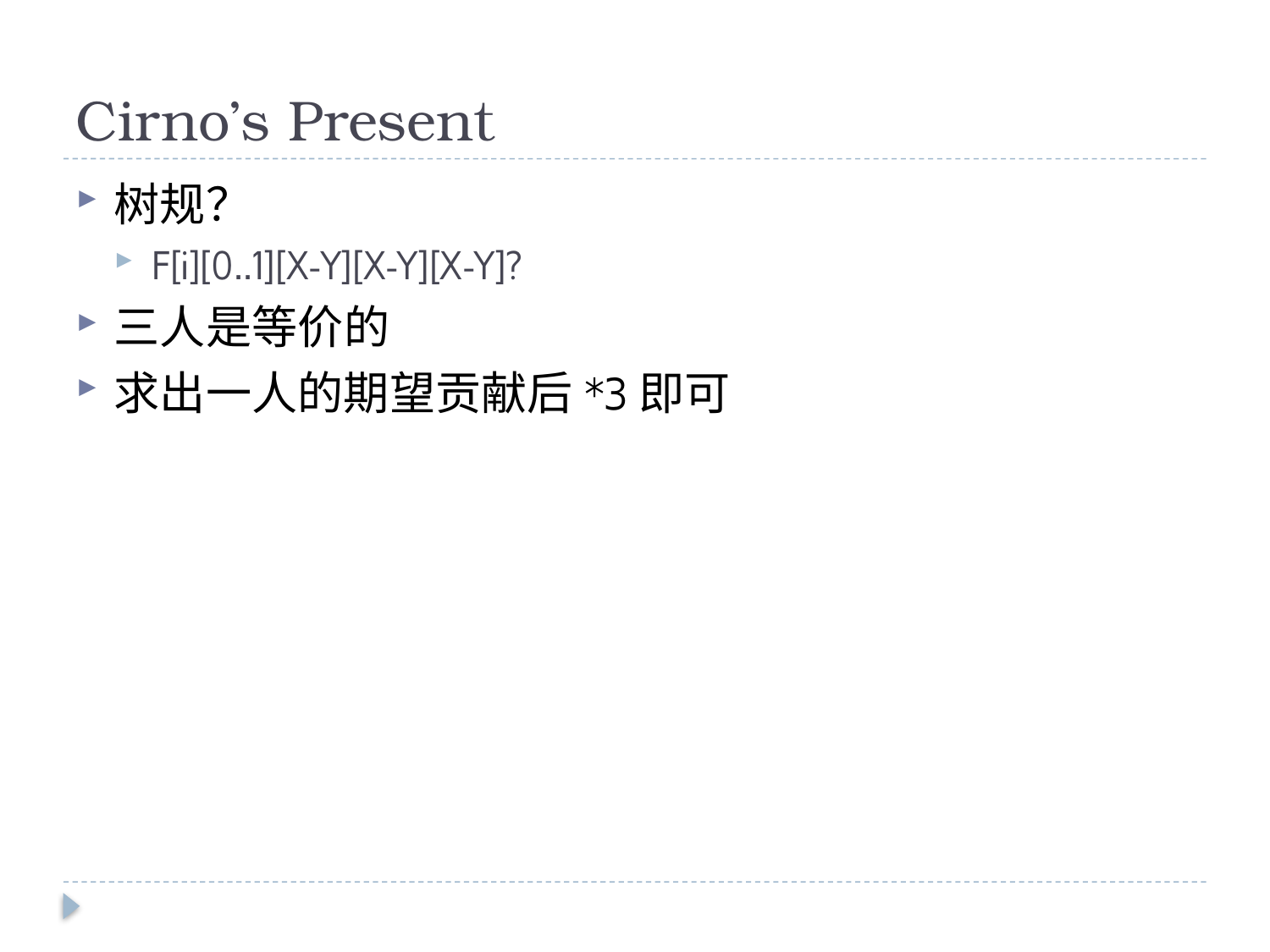

# Cirno’s Present
树规？
F[i][0..1][X-Y][X-Y][X-Y]?
三人是等价的
求出一人的期望贡献后*3即可